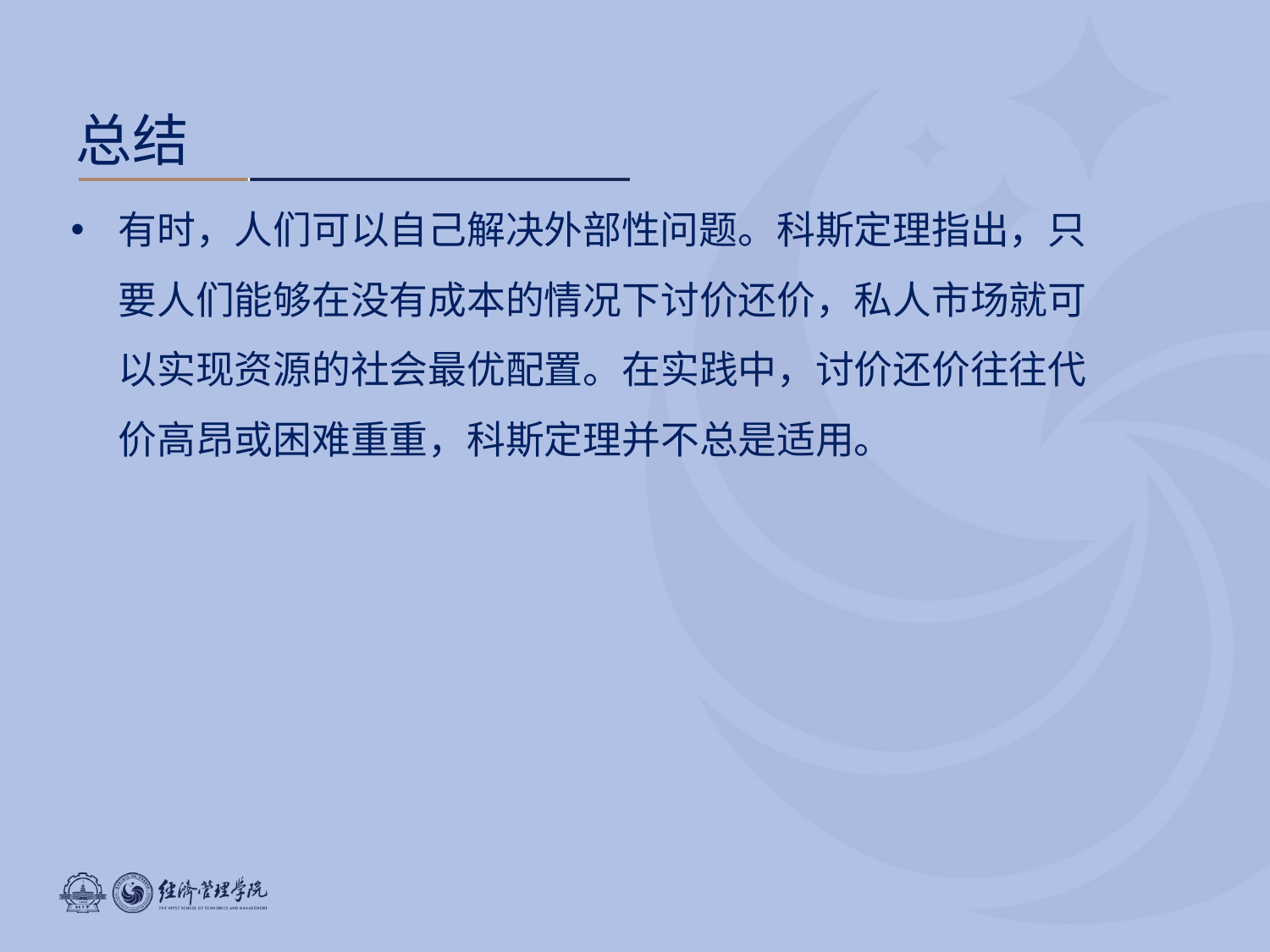

# 总结
有时，人们可以自己解决外部性问题。科斯定理指出，只要人们能够在没有成本的情况下讨价还价，私人市场就可以实现资源的社会最优配置。在实践中，讨价还价往往代价高昂或困难重重，科斯定理并不总是适用。